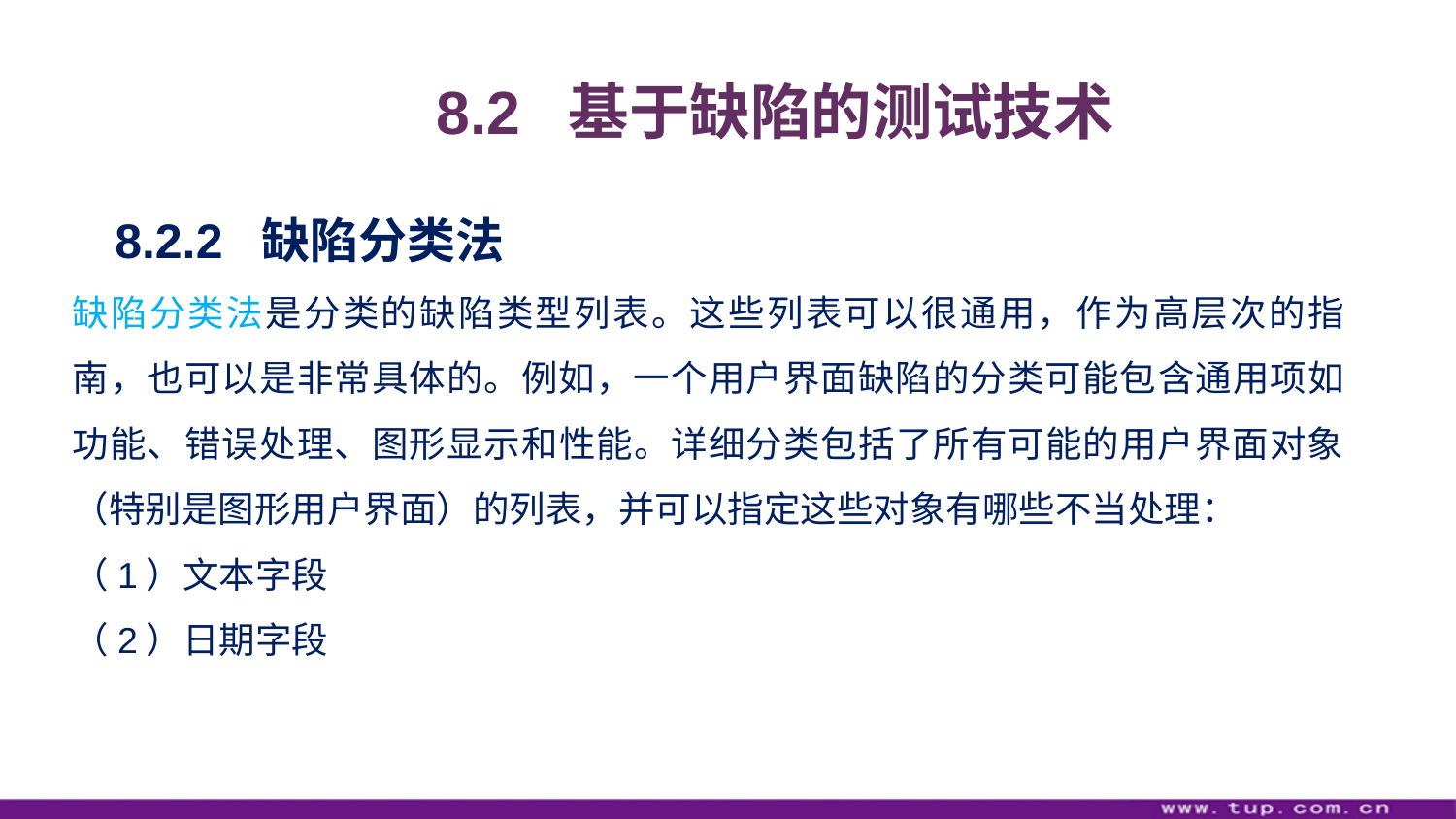

8.2  基于缺陷的测试技术

8.2.2  缺陷分类法
缺陷分类法是分类的缺陷类型列表。这些列表可以很通用，作为高层次的指南，也可以是非常具体的。例如，一个用户界面缺陷的分类可能包含通用项如功能、错误处理、图形显示和性能。详细分类包括了所有可能的用户界面对象（特别是图形用户界面）的列表，并可以指定这些对象有哪些不当处理：
（1）文本字段
（2）日期字段